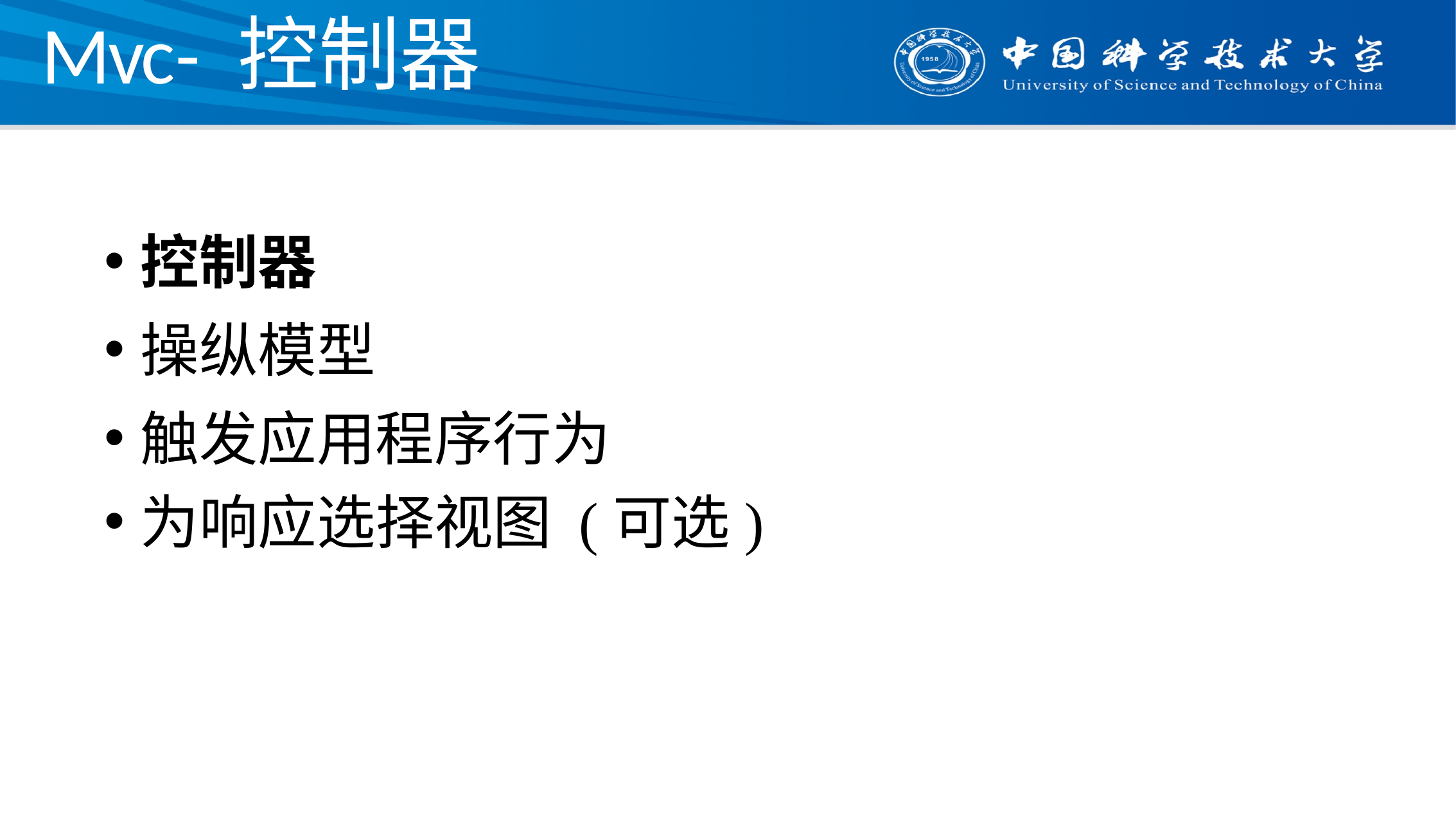

# Mvc- 控制器
控制器
操纵模型
触发应用程序行为
为响应选择视图 (可选)